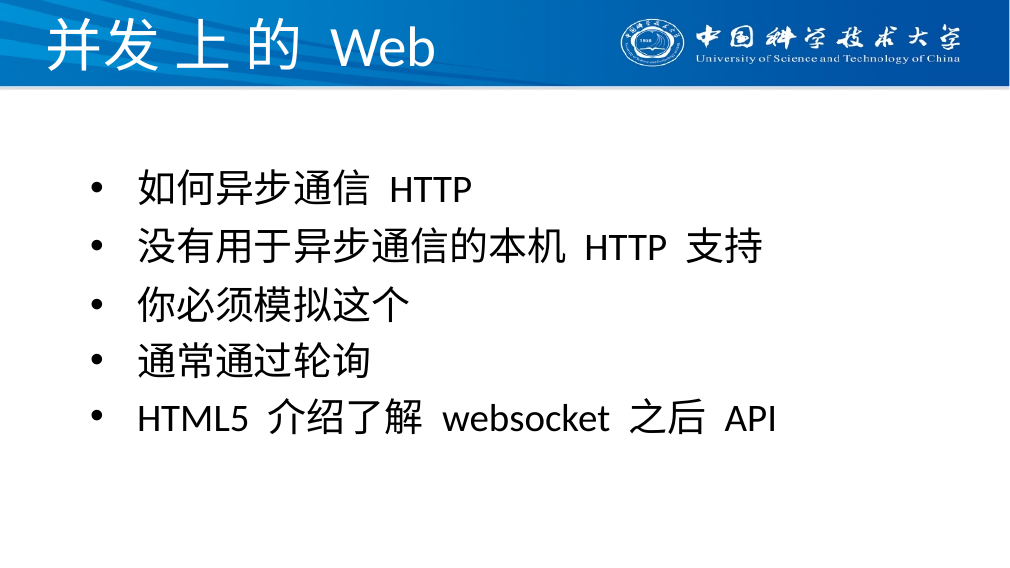

# 并发 上 的 Web
如何异步通信 HTTP
没有用于异步通信的本机 HTTP 支持
你必须模拟这个
通常通过轮询
HTML5 介绍了解 websocket 之后 API